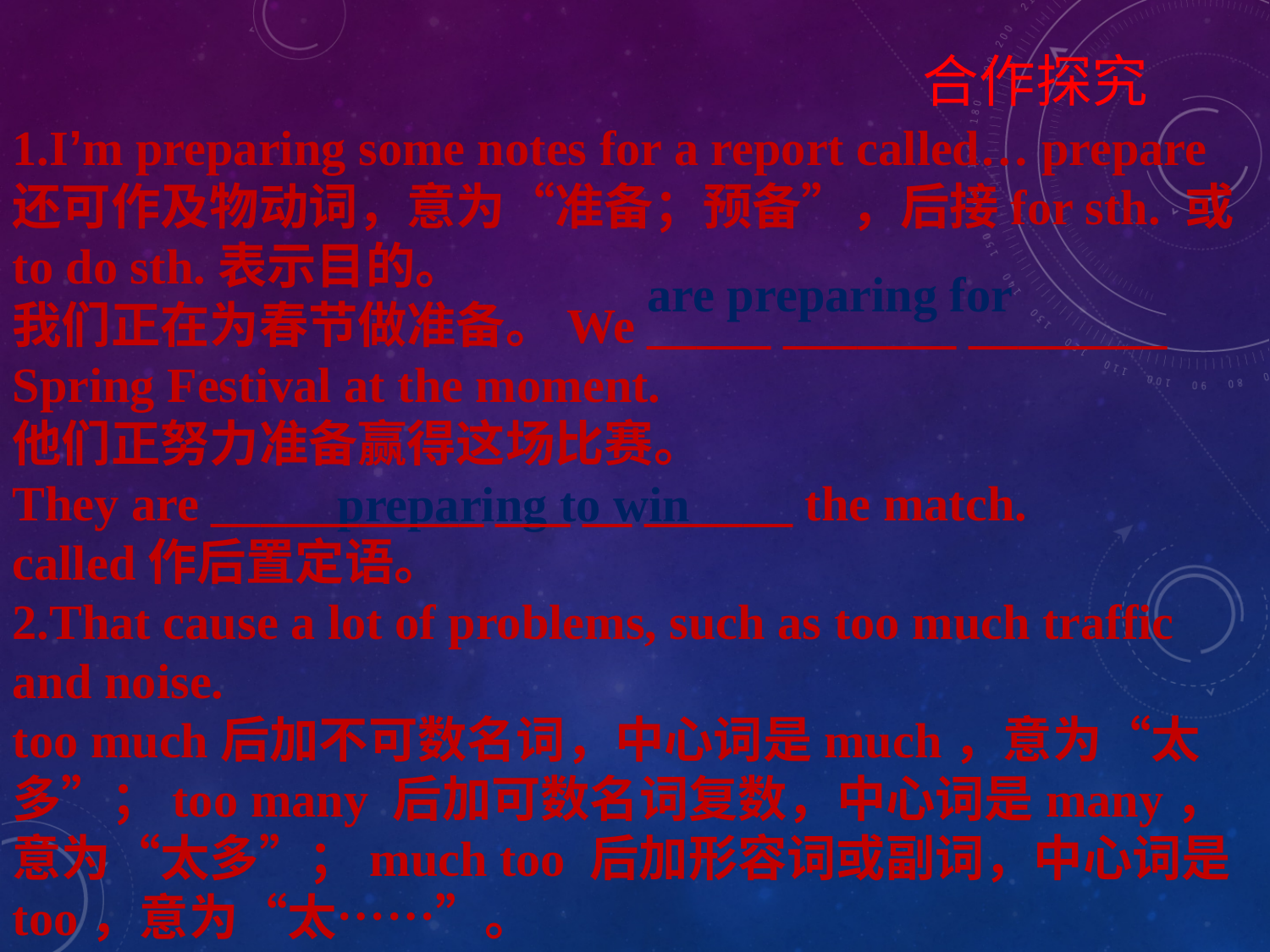

合作探究
1.I’m preparing some notes for a report called… prepare 还可作及物动词，意为“准备；预备”，后接for sth. 或to do sth.表示目的。
我们正在为春节做准备。We _____ _______ ________
Spring Festival at the moment.
他们正努力准备赢得这场比赛。
They are ___________ ___ __ ______ the match.
called作后置定语。
2.That cause a lot of problems, such as too much traffic and noise.
too much后加不可数名词，中心词是much，意为“太多”；too many 后加可数名词复数，中心词是many，意为“太多”；much too 后加形容词或副词，中心词是too，意为“太……”。
are preparing for
preparing to win